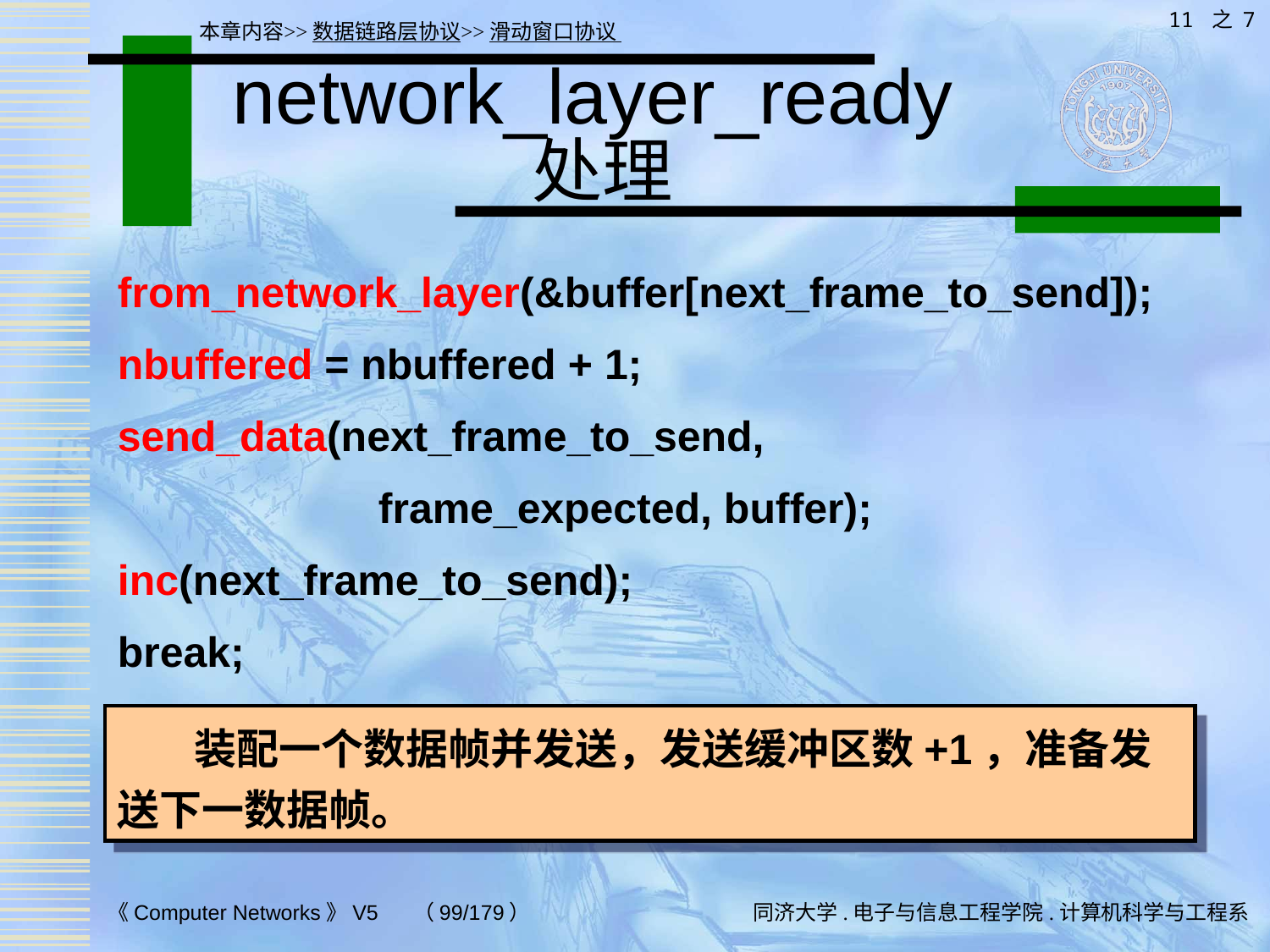

11 之 7
本章内容>>数据链路层协议>>滑动窗口协议
# network_layer_ready处理
from_network_layer(&buffer[next_frame_to_send]);
nbuffered = nbuffered + 1;
send_data(next_frame_to_send,
                      frame_expected, buffer);
inc(next_frame_to_send);
break;
       装配一个数据帧并发送，发送缓冲区数+1，准备发送下一数据帧。